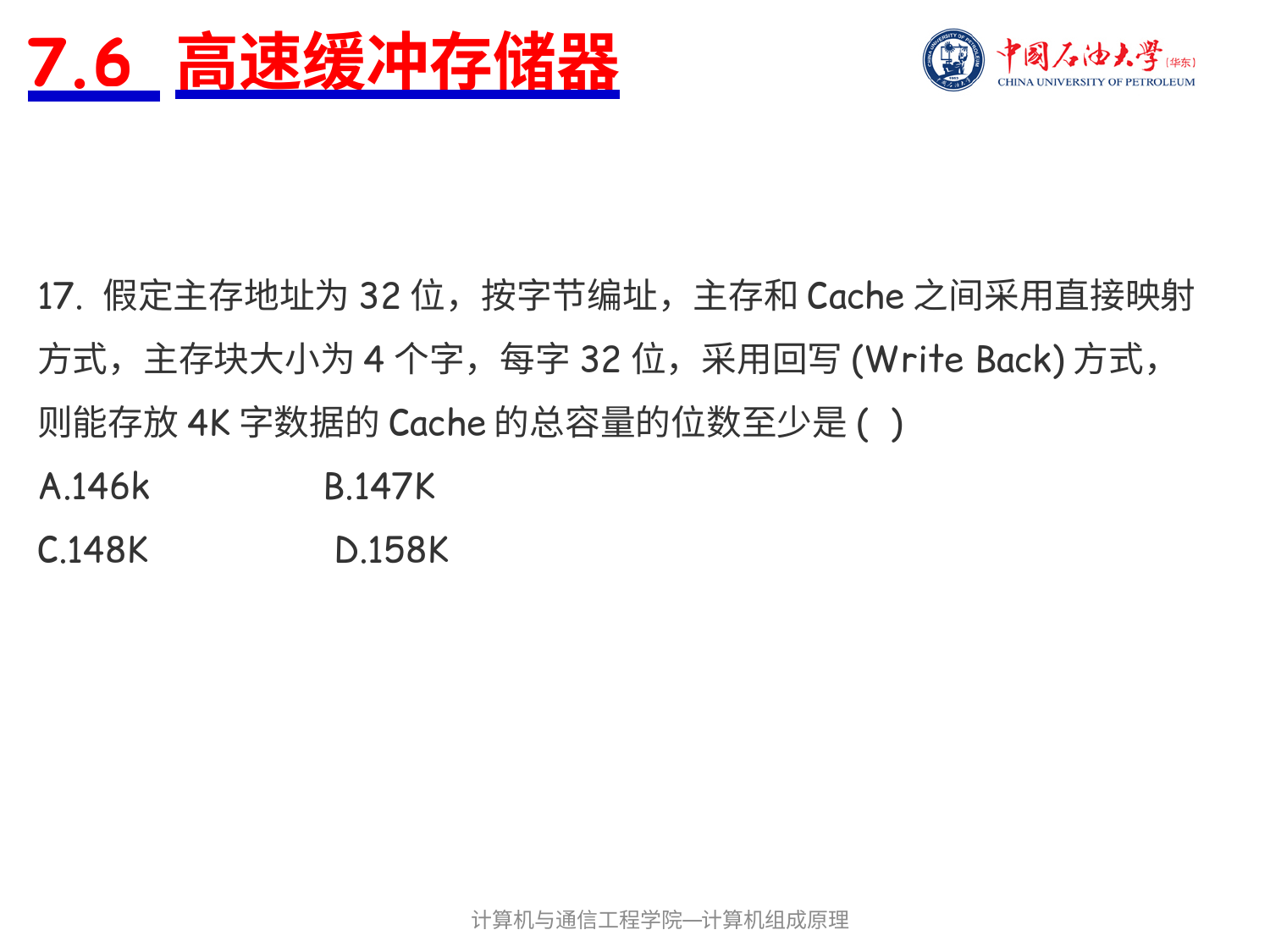

# 7.6 高速缓冲存储器

17. 假定主存地址为32位，按字节编址，主存和Cache之间采用直接映射方式，主存块大小为4个字，每字32位，采用回写(Write Back)方式，则能存放4K字数据的Cache的总容量的位数至少是(  )
A.146k		   B.147K
C.148K		    D.158K
计算机与通信工程学院—计算机组成原理
68